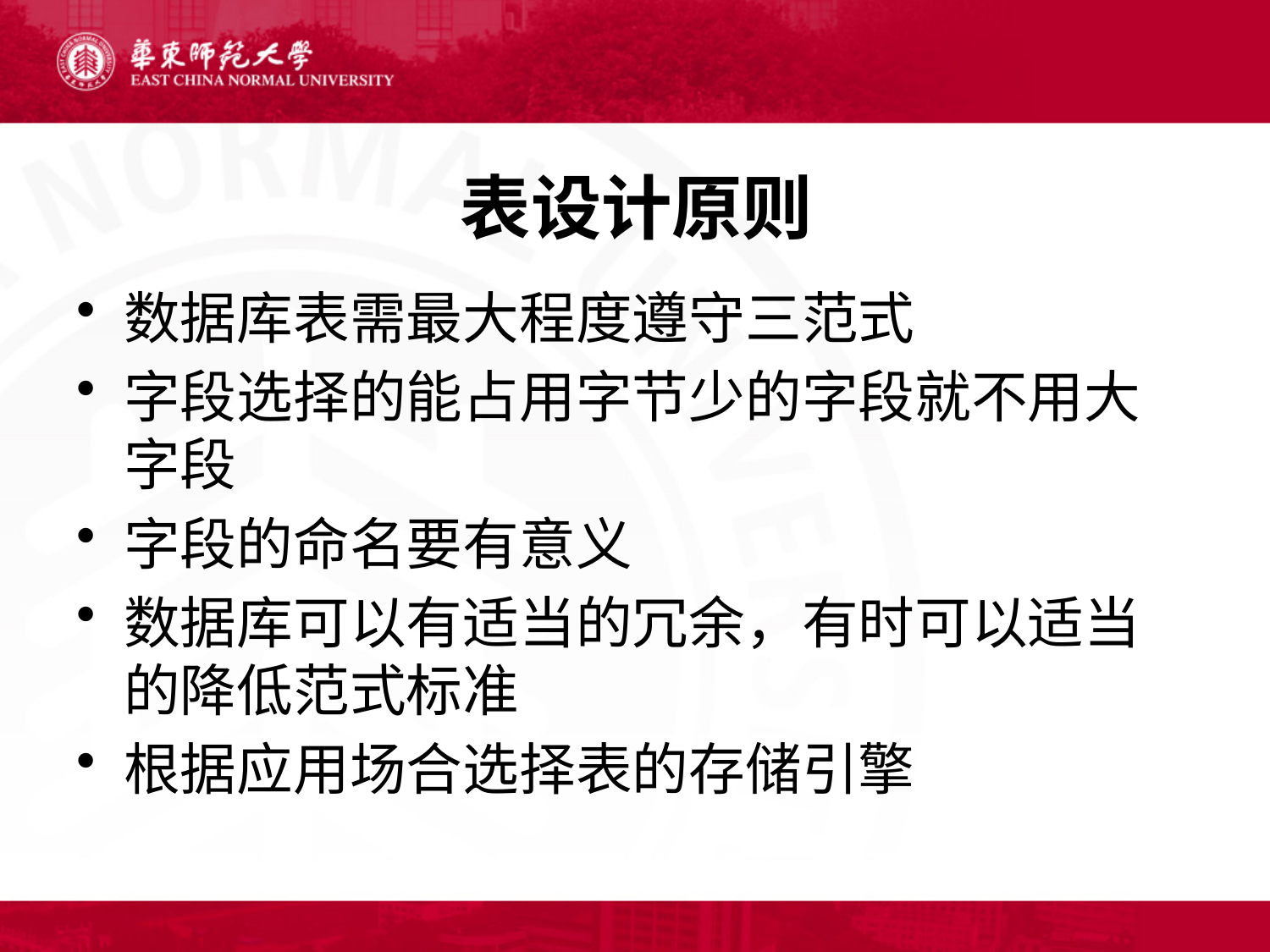

# 表设计原则
数据库表需最大程度遵守三范式
字段选择的能占用字节少的字段就不用大字段
字段的命名要有意义
数据库可以有适当的冗余，有时可以适当的降低范式标准
根据应用场合选择表的存储引擎